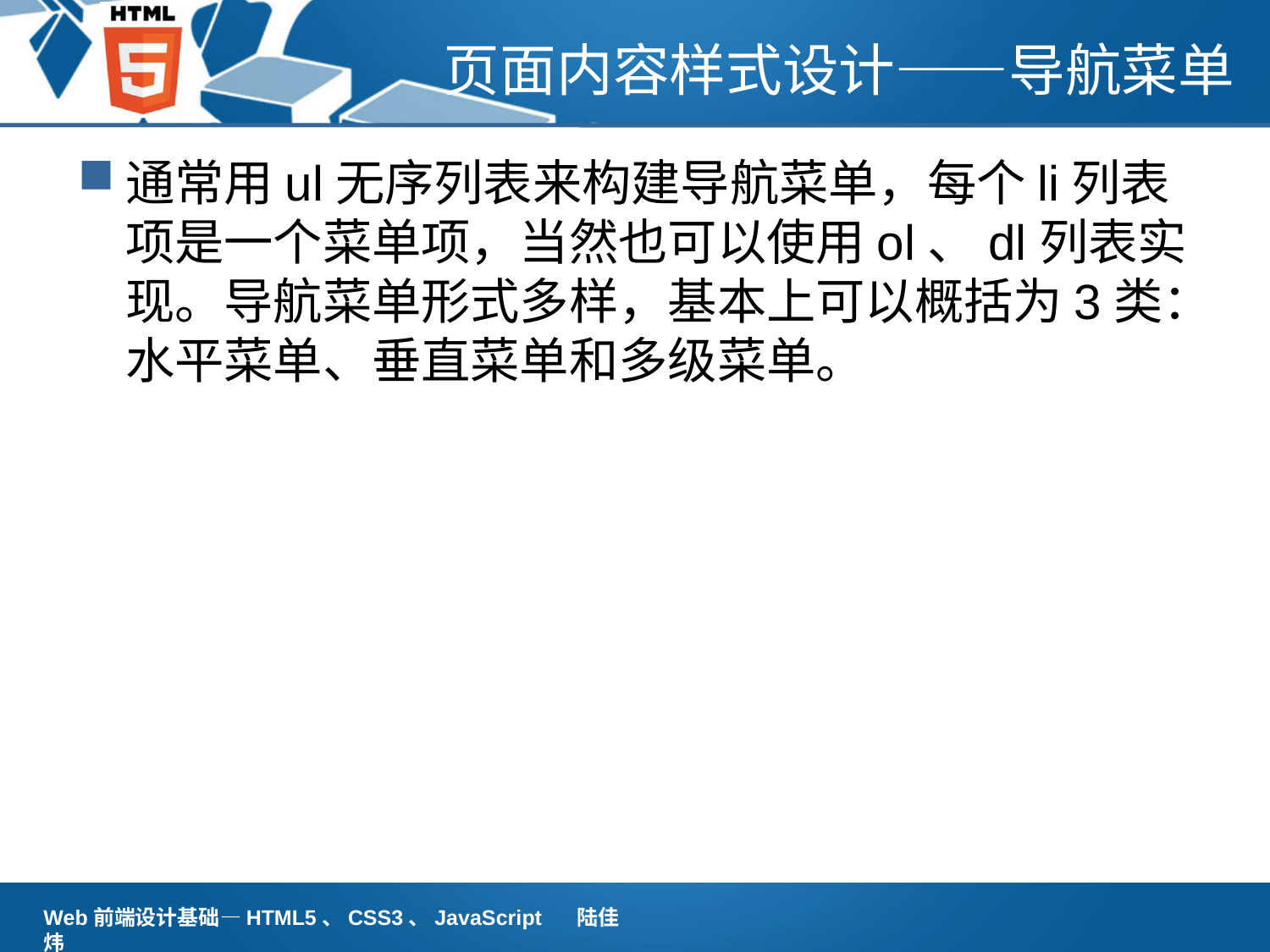

# 页面内容样式设计——导航菜单
通常用ul无序列表来构建导航菜单，每个li列表项是一个菜单项，当然也可以使用ol、dl列表实现。导航菜单形式多样，基本上可以概括为3类：水平菜单、垂直菜单和多级菜单。